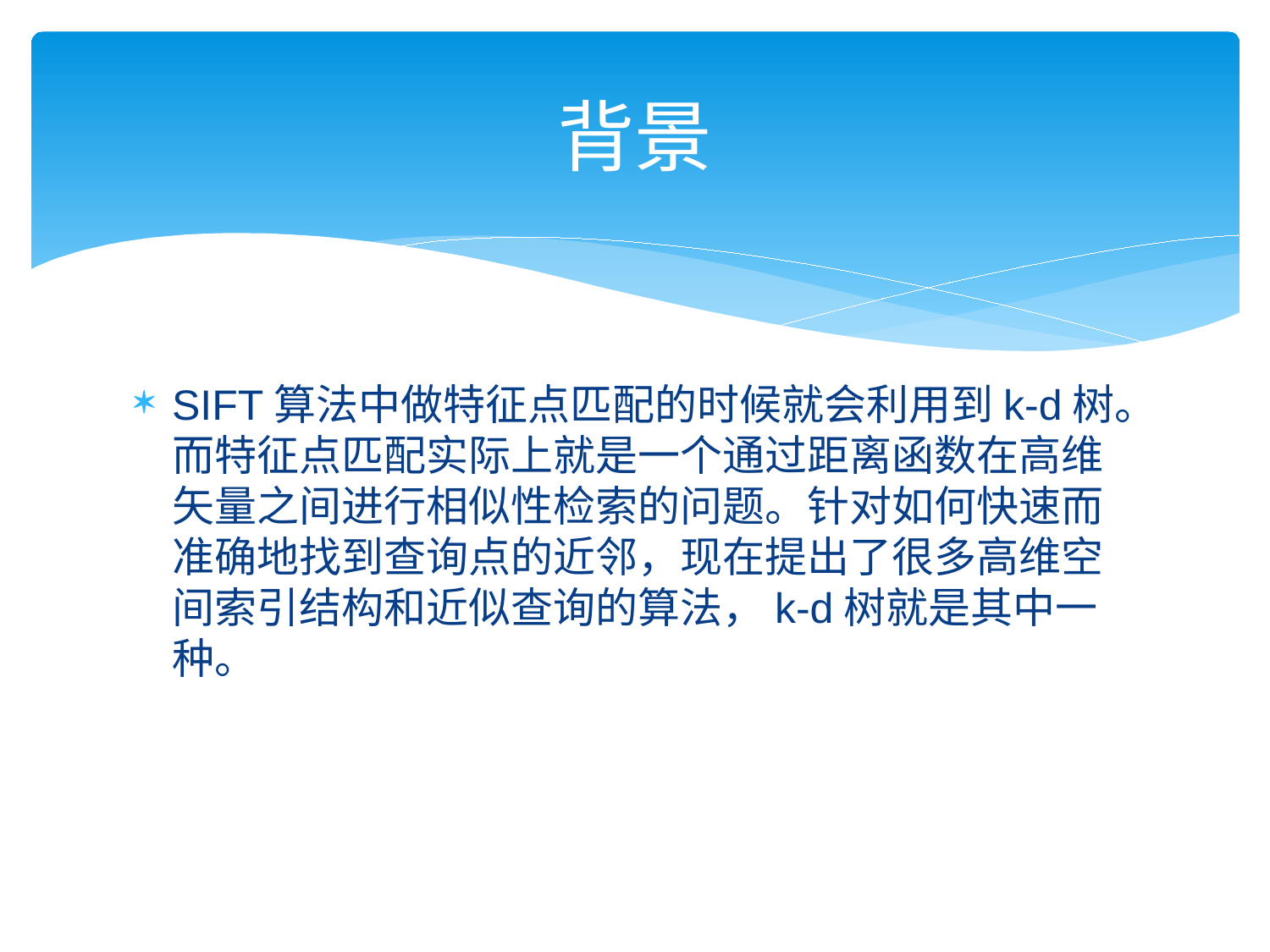

# 背景
SIFT算法中做特征点匹配的时候就会利用到k-d树。而特征点匹配实际上就是一个通过距离函数在高维矢量之间进行相似性检索的问题。针对如何快速而准确地找到查询点的近邻，现在提出了很多高维空间索引结构和近似查询的算法，k-d树就是其中一种。